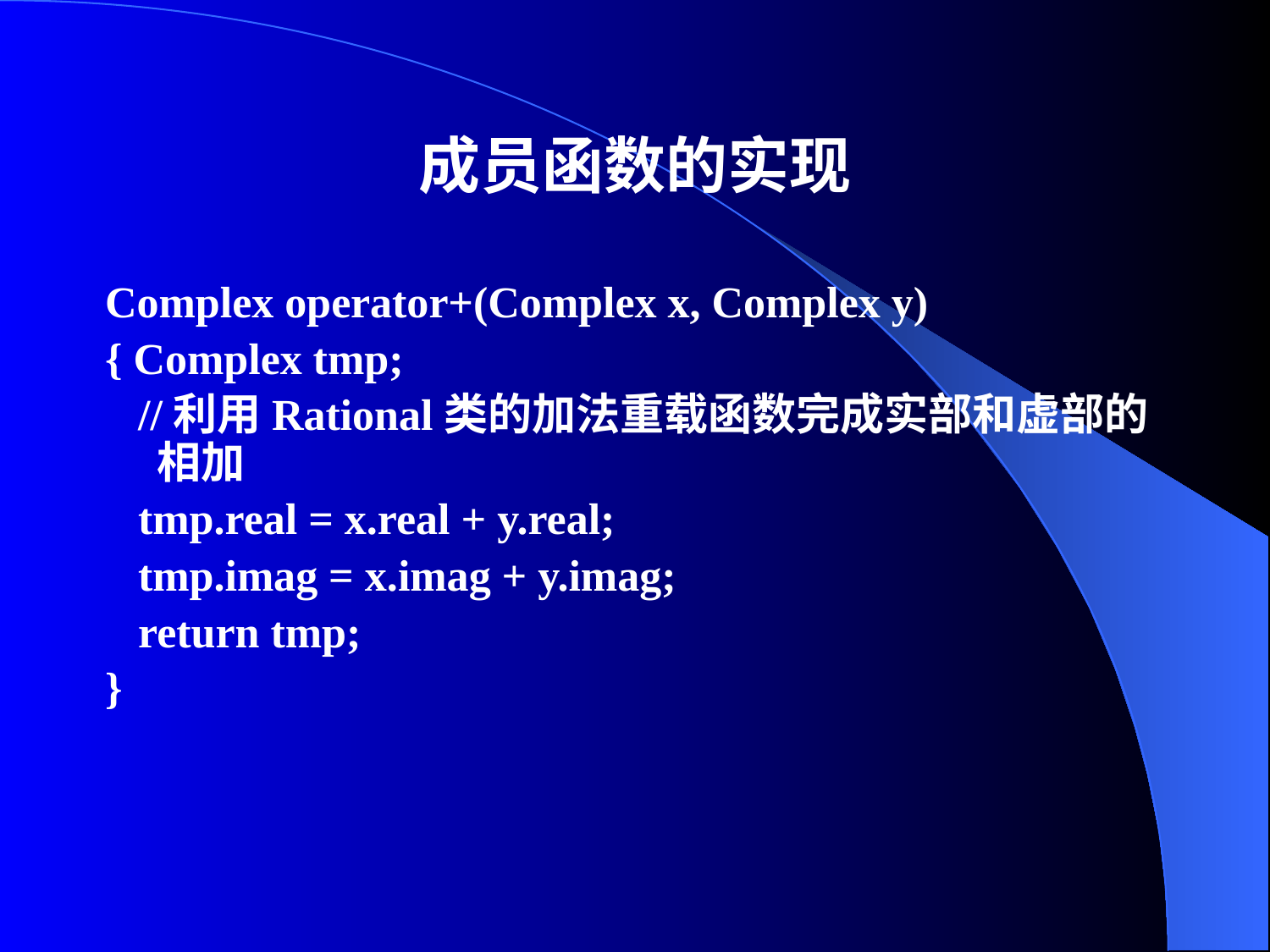

# 成员函数的实现
Complex operator+(Complex x, Complex y)
{ Complex tmp;
   //利用Rational类的加法重载函数完成实部和虚部的相加
   tmp.real = x.real + y.real;
   tmp.imag = x.imag + y.imag;
   return tmp;
}